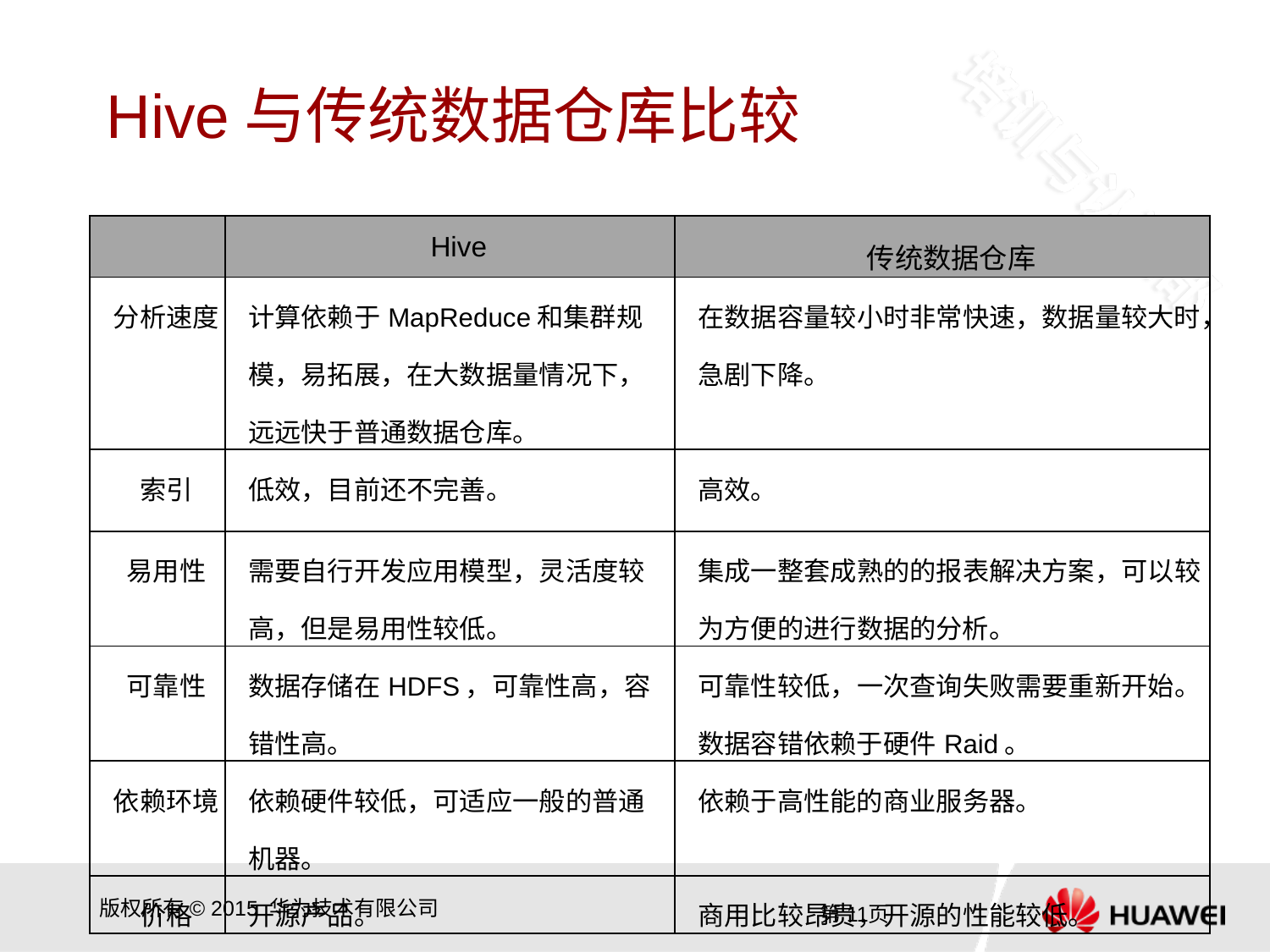

# Hive与传统数据仓库比较
|  | Hive | 传统数据仓库 |
| --- | --- | --- |
| 分析速度 | 计算依赖于MapReduce和集群规模，易拓展，在大数据量情况下，远远快于普通数据仓库。 | 在数据容量较小时非常快速，数据量较大时，急剧下降。 |
| 索引 | 低效，目前还不完善。 | 高效。 |
| 易用性 | 需要自行开发应用模型，灵活度较高，但是易用性较低。 | 集成一整套成熟的的报表解决方案，可以较为方便的进行数据的分析。 |
| 可靠性 | 数据存储在HDFS，可靠性高，容错性高。 | 可靠性较低，一次查询失败需要重新开始。数据容错依赖于硬件Raid。 |
| 依赖环境 | 依赖硬件较低，可适应一般的普通机器。 | 依赖于高性能的商业服务器。 |
| 价格 | 开源产品。 | 商用比较昂贵，开源的性能较低。 |